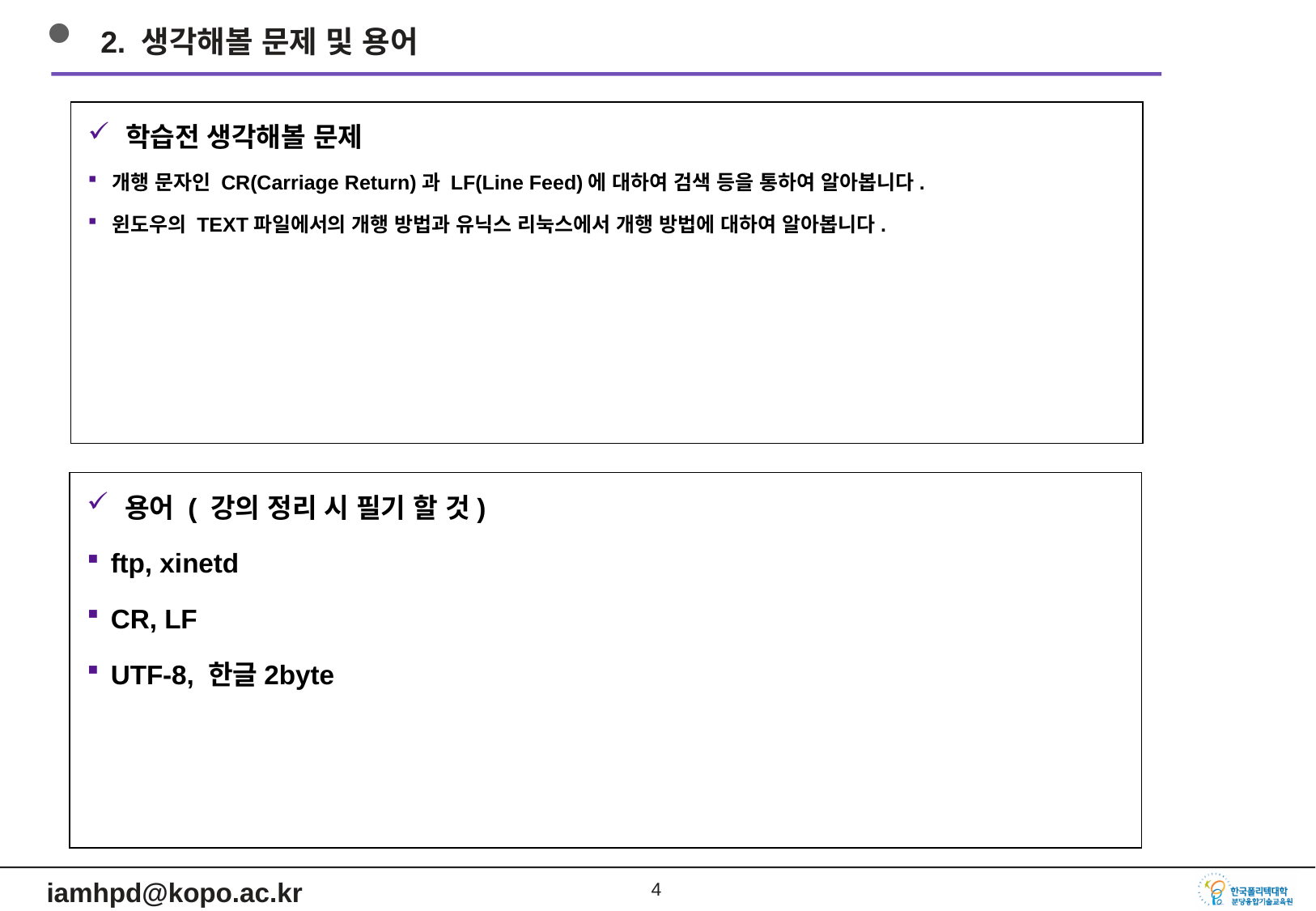

2. 생각해볼 문제 및 용어
학습전 생각해볼 문제
개행 문자인 CR(Carriage Return)과 LF(Line Feed)에 대하여 검색 등을 통하여 알아봅니다.
윈도우의 TEXT파일에서의 개행 방법과 유닉스 리눅스에서 개행 방법에 대하여 알아봅니다.
용어 ( 강의 정리 시 필기 할 것)
ftp, xinetd
CR, LF
UTF-8, 한글2byte

4